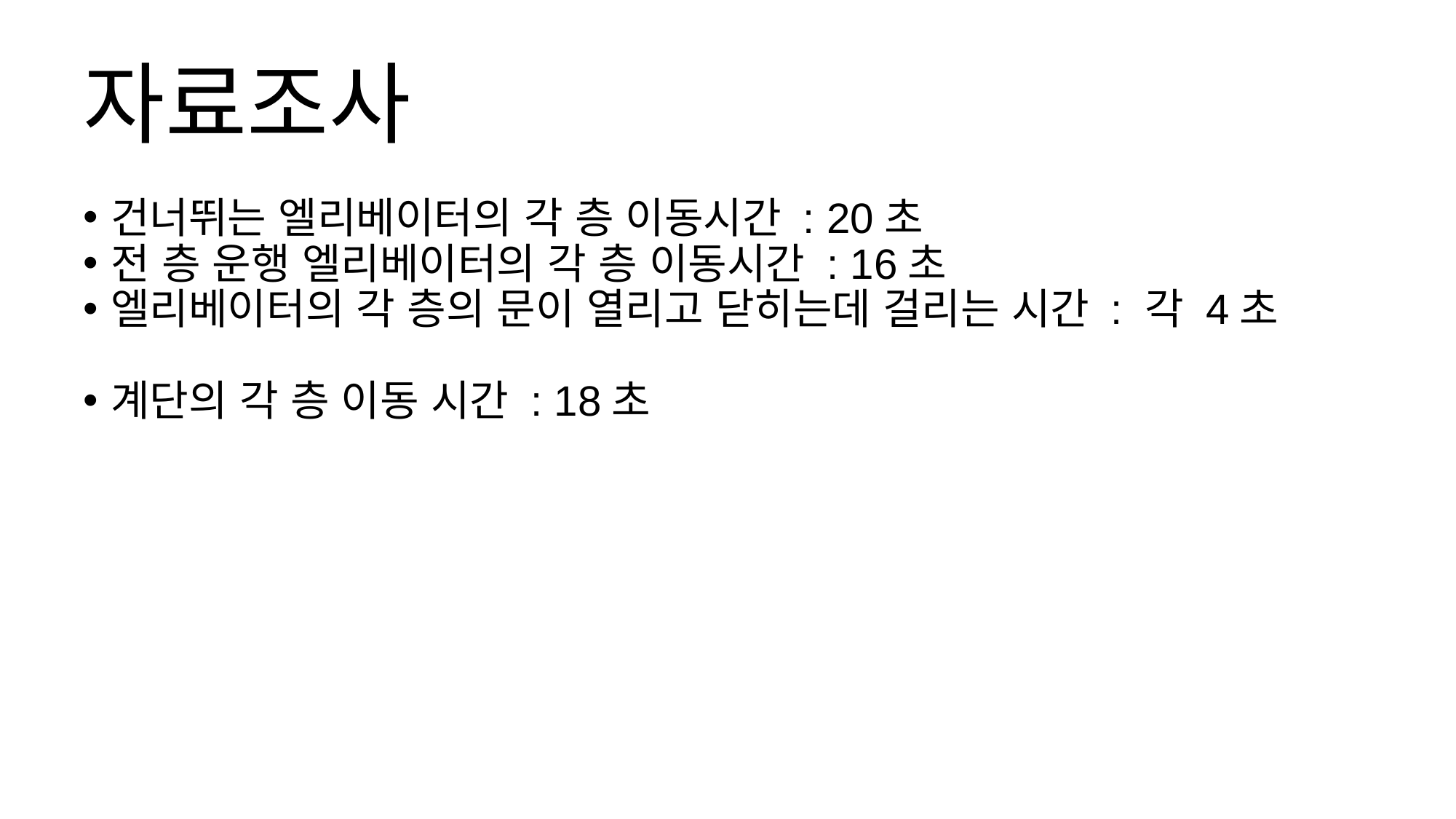

# 자료조사
건너뛰는 엘리베이터의 각 층 이동시간 : 20초
전 층 운행 엘리베이터의 각 층 이동시간 : 16초
엘리베이터의 각 층의 문이 열리고 닫히는데 걸리는 시간 : 각 4초

계단의 각 층 이동 시간 : 18초